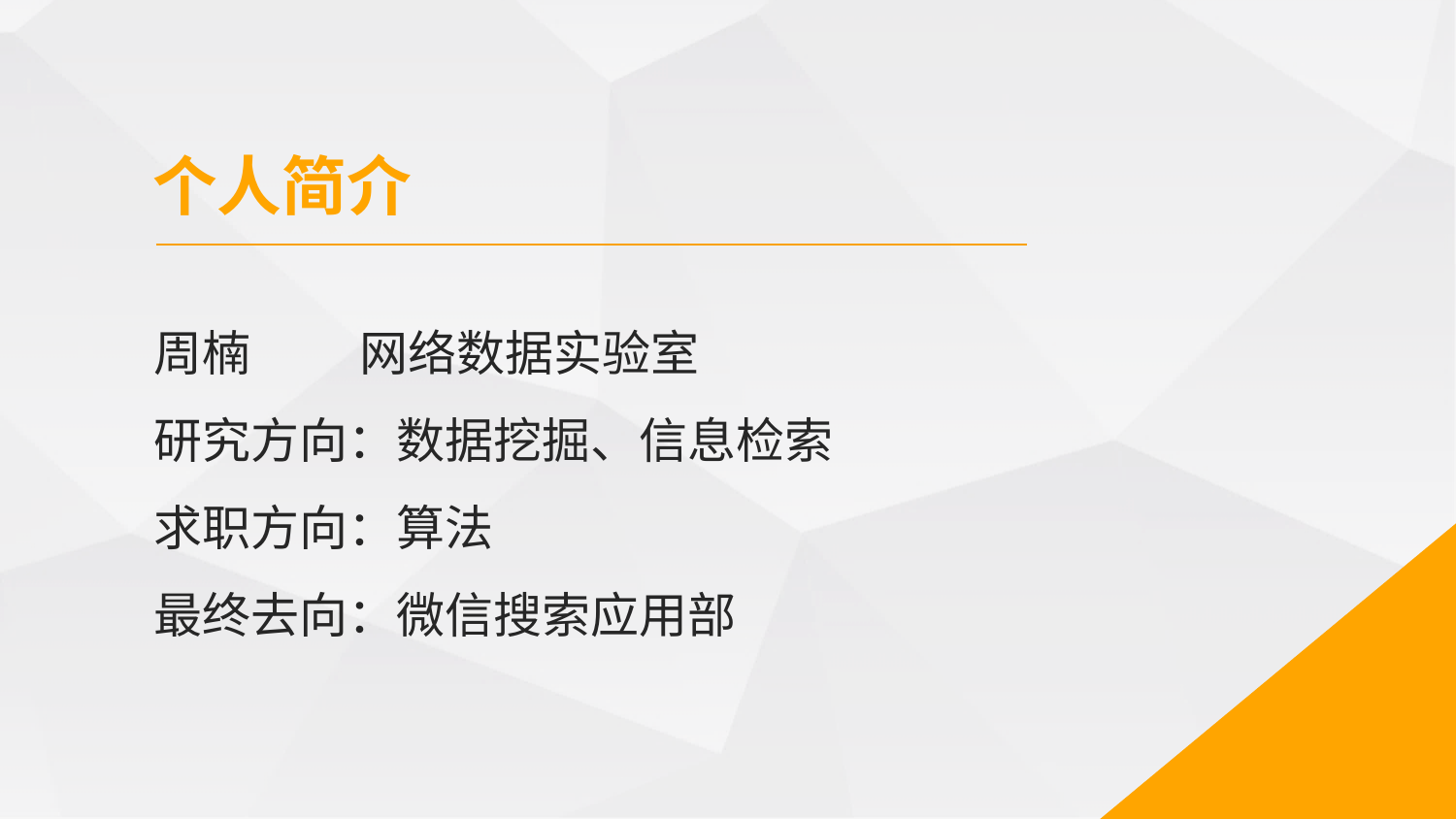

个人简介
周楠          网络数据实验室
研究方向：数据挖掘、信息检索
求职方向：算法
最终去向：微信搜索应用部